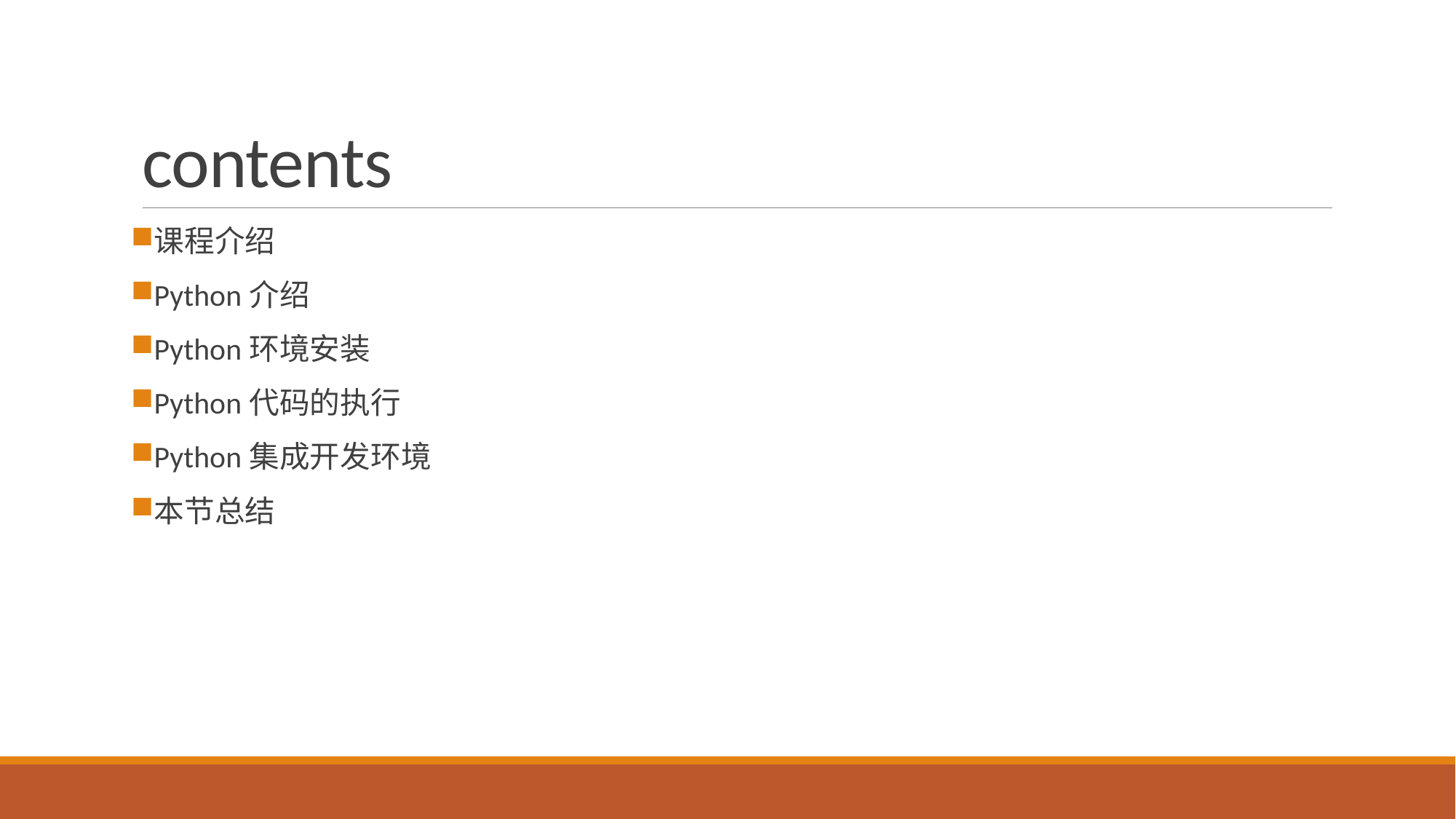

# contents
课程介绍
Python介绍
Python环境安装
Python代码的执行
Python集成开发环境
本节总结